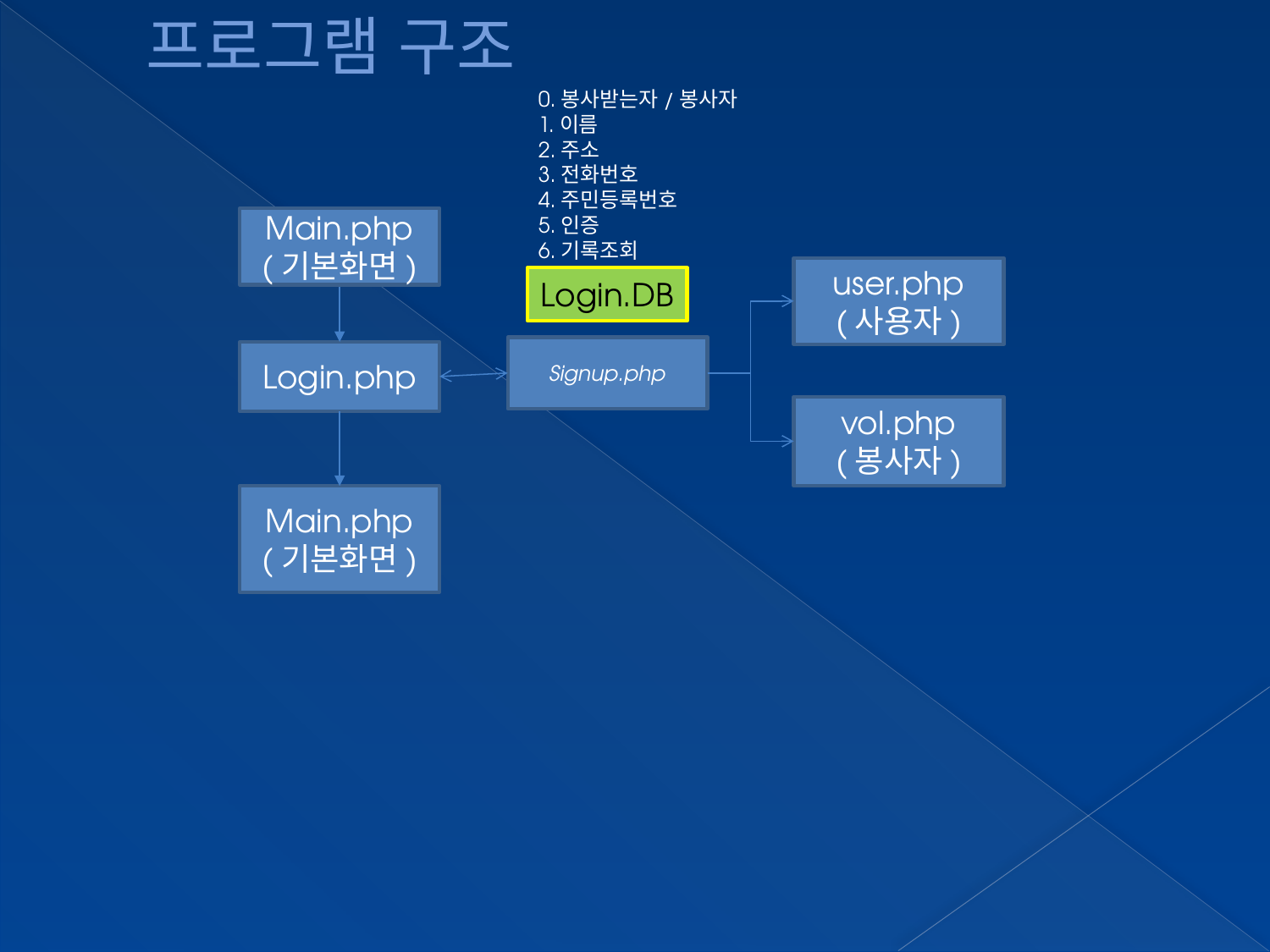

# 프로그램 구조
0.봉사받는자/봉사자
1.이름
2.주소
3.전화번호
4.주민등록번호
5.인증
6.기록조회
Main.php
(기본화면)
user.php
(사용자)
Login.DB
Signup.php
Login.php
vol.php
(봉사자)
Main.php
(기본화면)